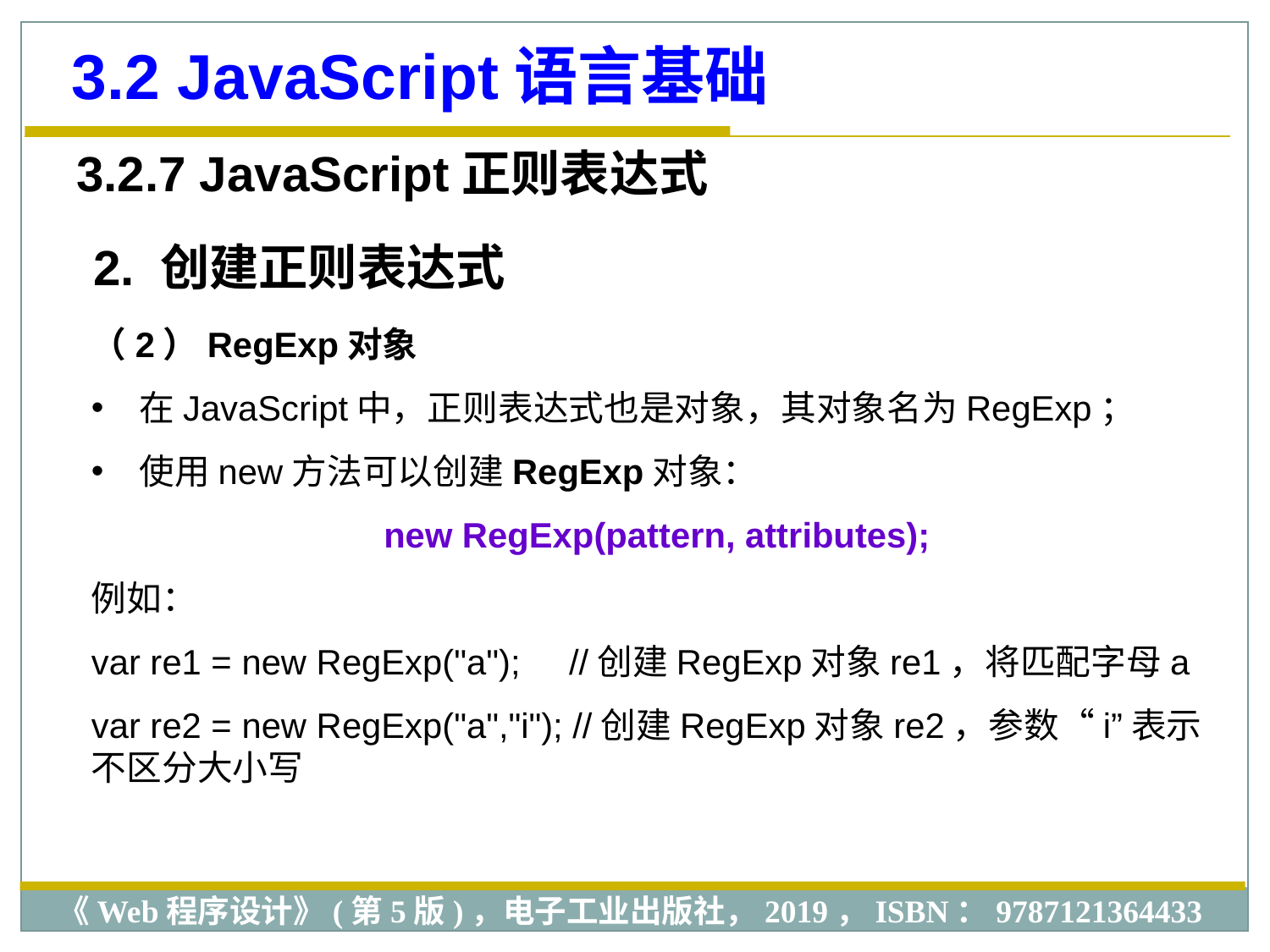

3.2 JavaScript语言基础
3.2.7 JavaScript正则表达式
2. 创建正则表达式
（2）RegExp对象
在JavaScript中，正则表达式也是对象，其对象名为RegExp；
使用new方法可以创建RegExp对象：
new RegExp(pattern, attributes);
例如：
var re1 = new RegExp("a");     //创建RegExp对象re1，将匹配字母a
var re2 = new RegExp("a","i"); //创建RegExp对象re2，参数“i”表示不区分大小写